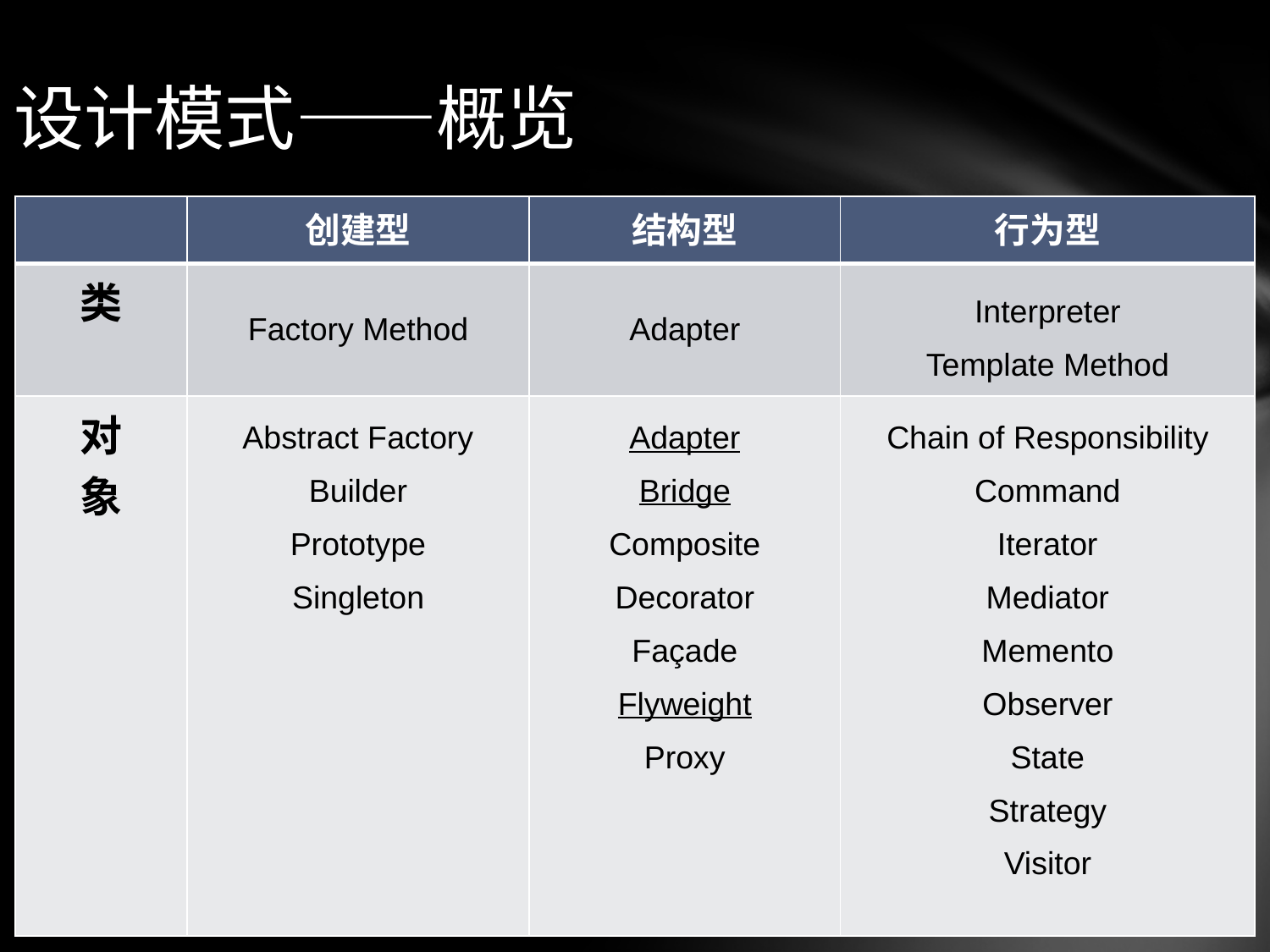

# 设计模式——概览
|  | 创建型 | 结构型 | 行为型 |
| --- | --- | --- | --- |
| 类 | Factory Method | Adapter | Interpreter Template Method |
| 对 象 | Abstract Factory Builder Prototype Singleton | Adapter Bridge Composite Decorator Façade Flyweight Proxy | Chain of Responsibility Command Iterator Mediator Memento Observer State Strategy Visitor |